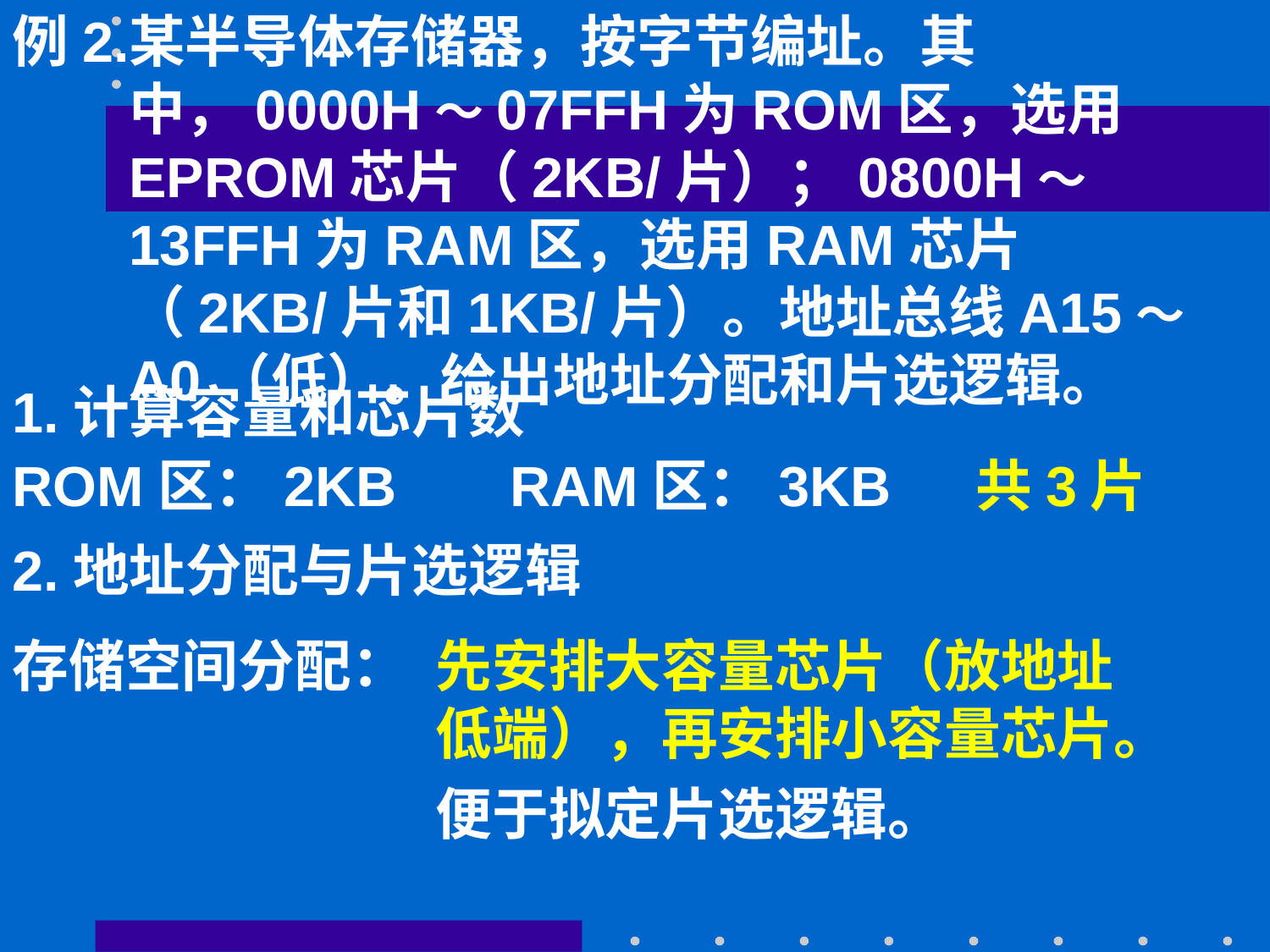

例2.
某半导体存储器，按字节编址。其中，0000H～07FFH为ROM区，选用EPROM芯片（2KB/片）；0800H～13FFH为RAM区，选用RAM芯片（2KB/片和1KB/片）。地址总线A15～A0（低）。给出地址分配和片选逻辑。
1.计算容量和芯片数
ROM区：2KB
RAM区：3KB
共3片
2.地址分配与片选逻辑
存储空间分配：
先安排大容量芯片（放地址低端），再安排小容量芯片。
便于拟定片选逻辑。